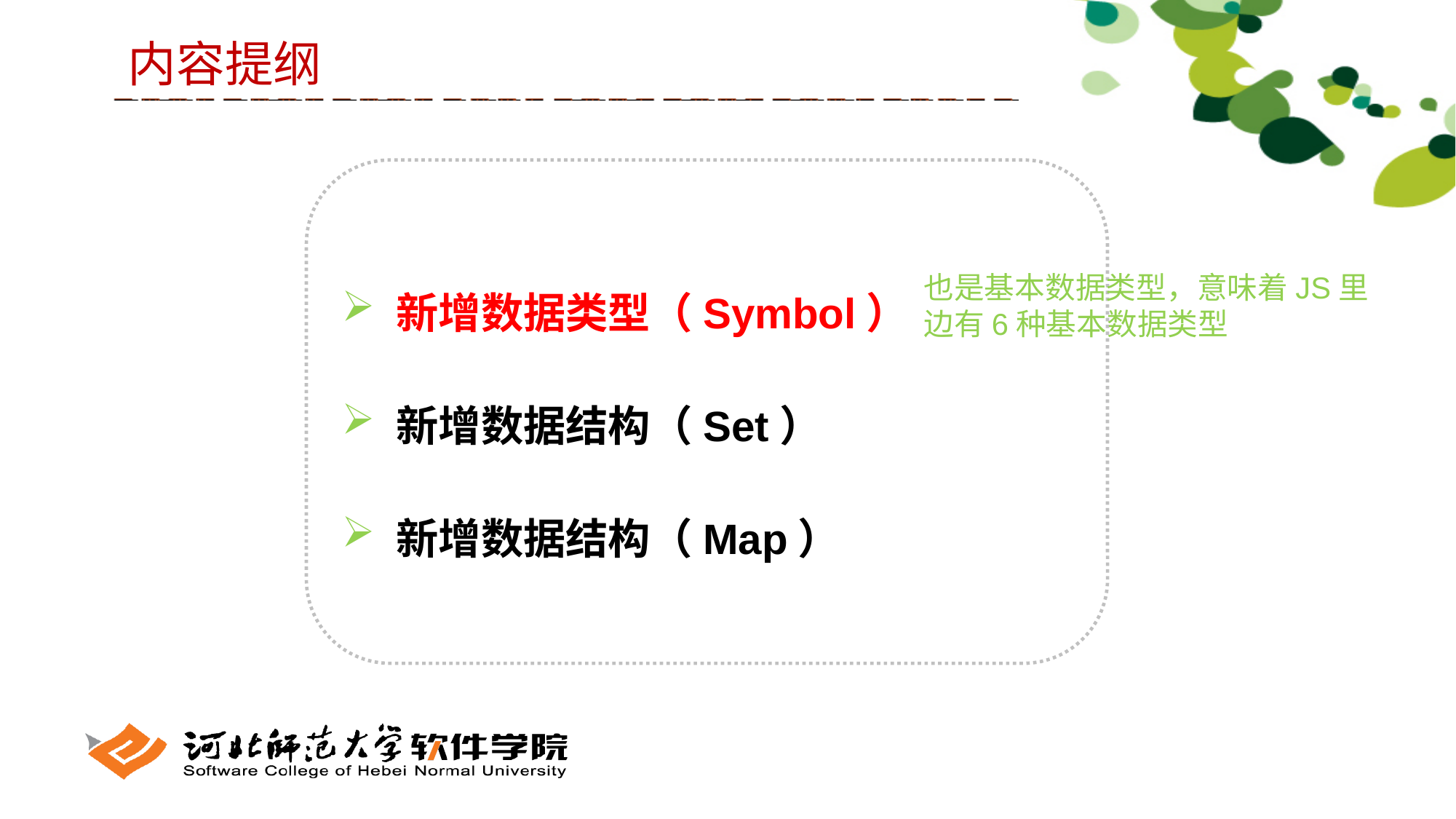

内容提纲
新增数据类型（Symbol）
新增数据结构（Set）
新增数据结构（Map）
也是基本数据类型，意味着JS里边有6种基本数据类型